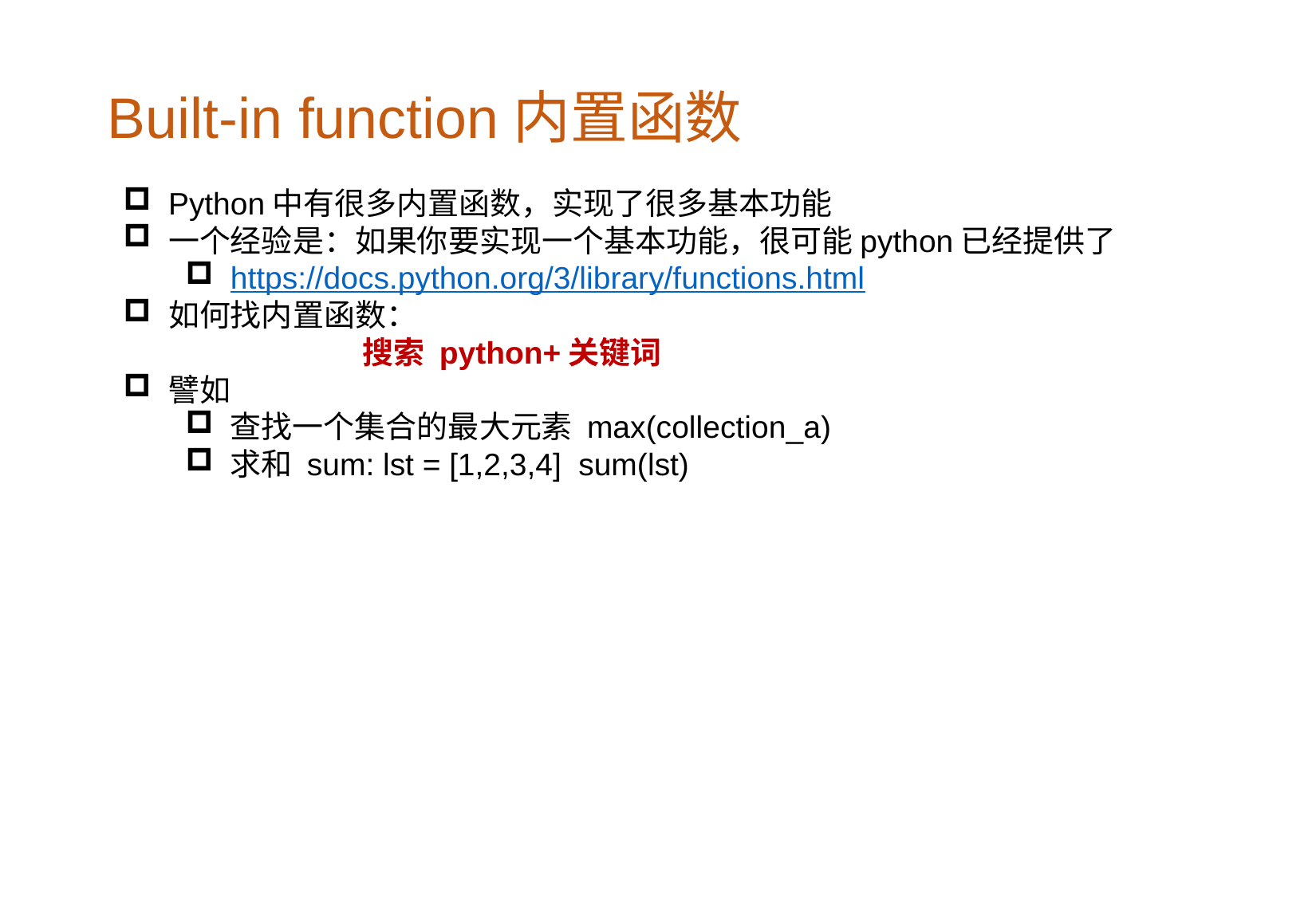

Built-in function内置函数
Python中有很多内置函数，实现了很多基本功能
一个经验是：如果你要实现一个基本功能，很可能python已经提供了
https://docs.python.org/3/library/functions.html
如何找内置函数：
		搜索 python+关键词
譬如
查找一个集合的最大元素 max(collection_a)
求和 sum: lst = [1,2,3,4]  sum(lst)